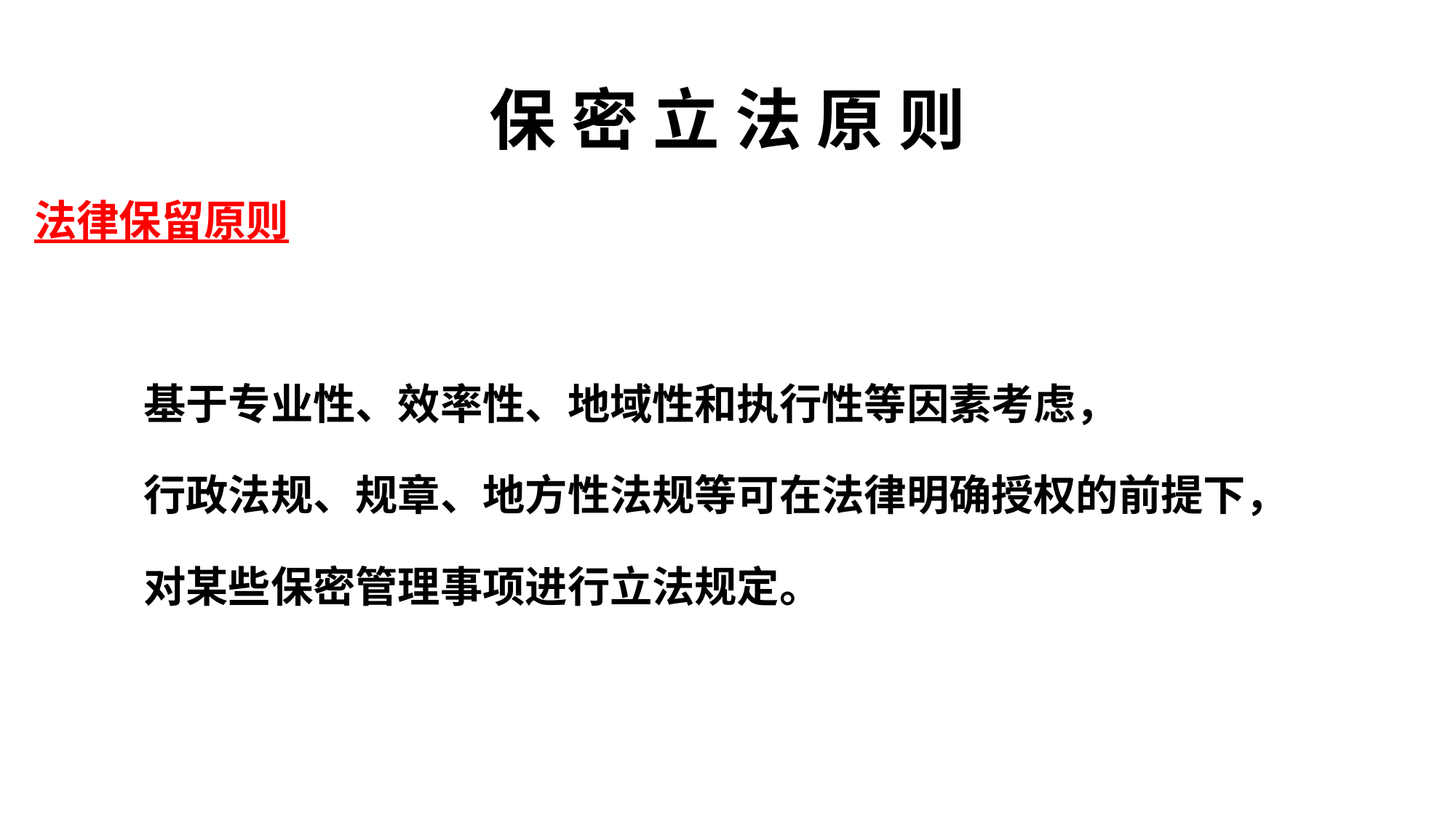

# 保 密 立 法 原 则
法律保留原则

	基于专业性、效率性、地域性和执行性等因素考虑，
	行政法规、规章、地方性法规等可在法律明确授权的前提下，
	对某些保密管理事项进行立法规定。